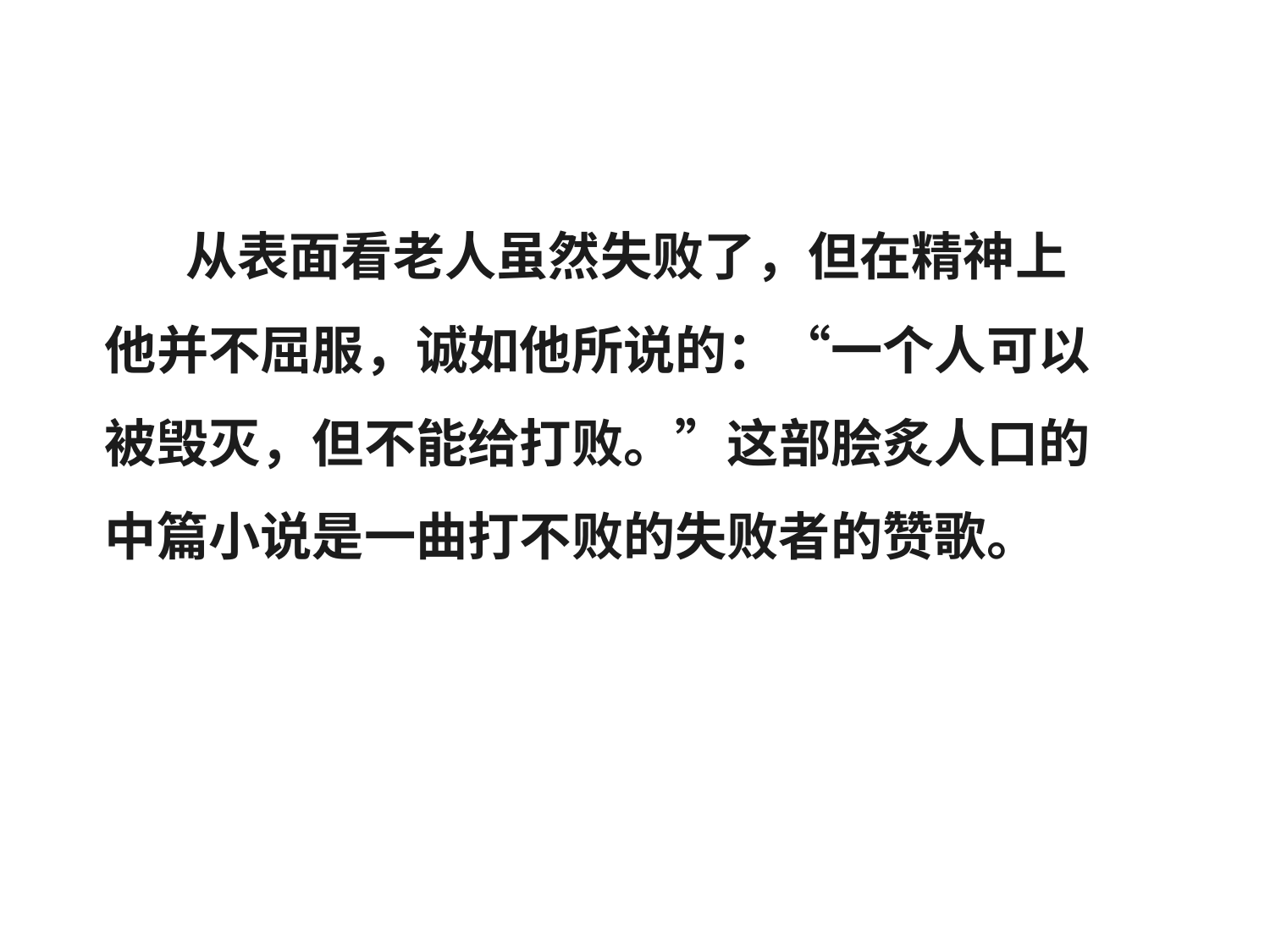

九、结论
          从表面看老人虽然失败了，但在精神上他并不屈服，诚如他所说的：“一个人可以被毁灭，但不能给打败。”这部脍炙人口的中篇小说是一曲打不败的失败者的赞歌。